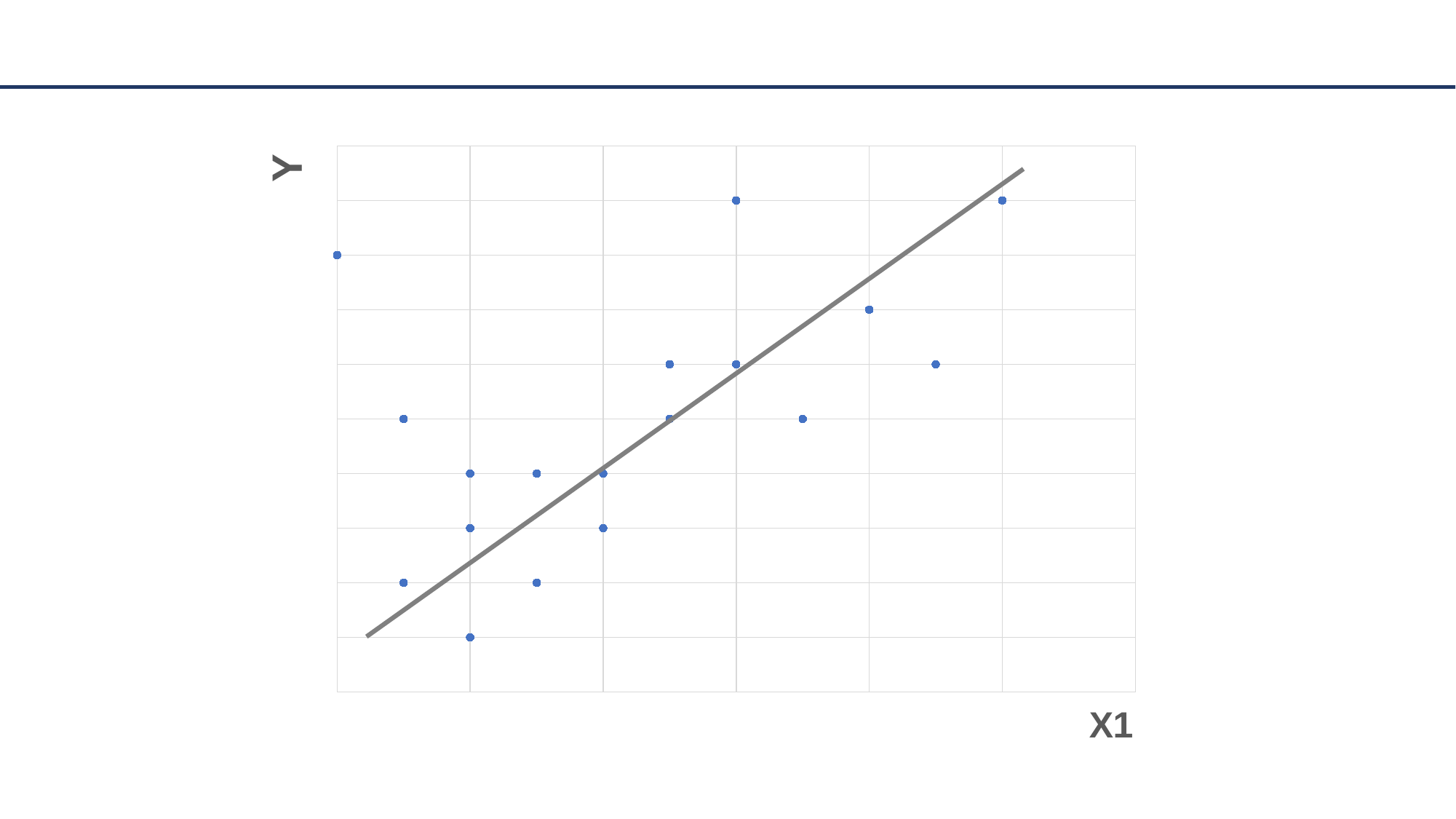

#

### Chart

| Category | Y 값 |
|---|---|